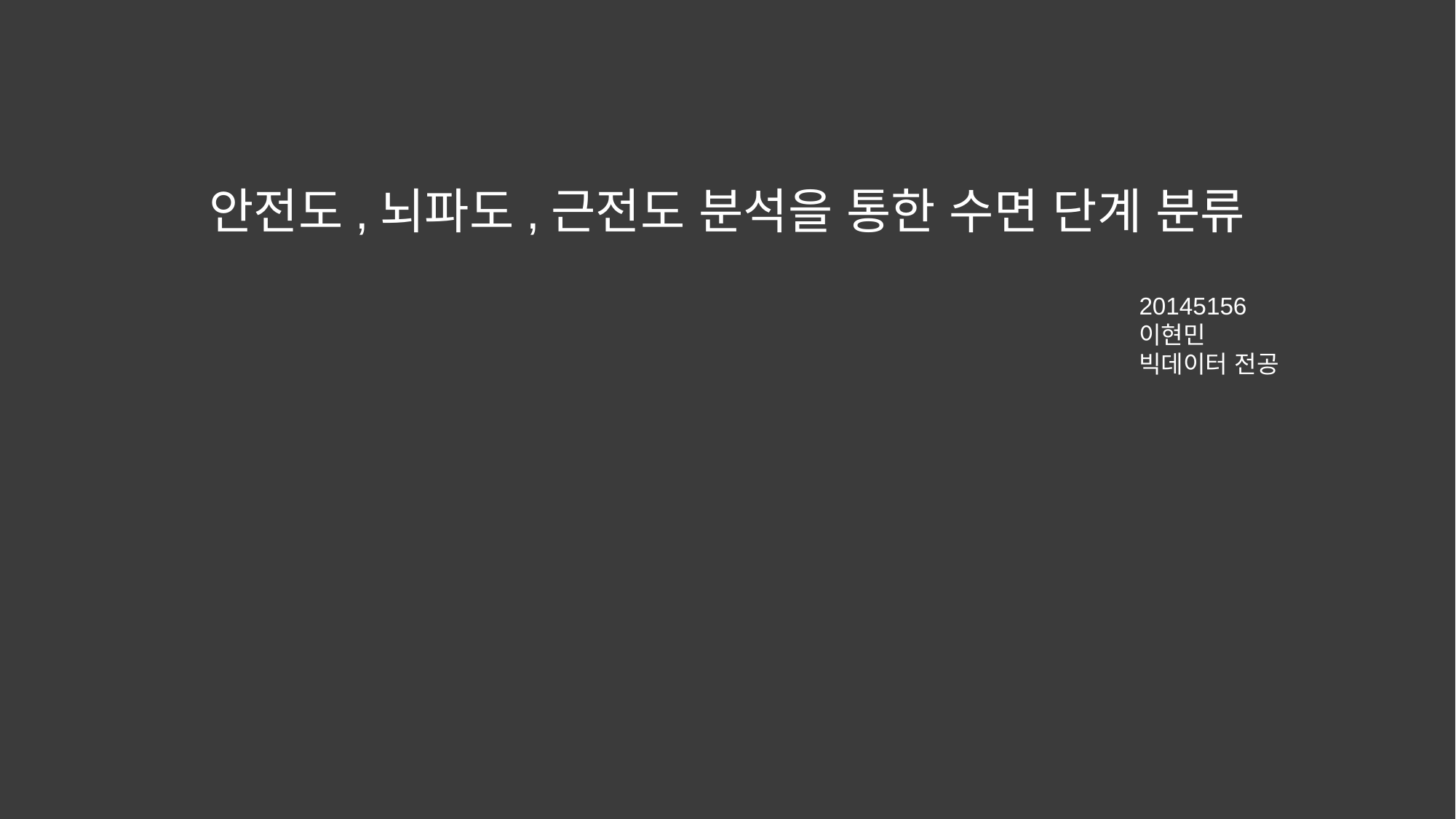

# 안전도,뇌파도,근전도 분석을 통한 수면 단계 분류
20145156
이현민
빅데이터 전공